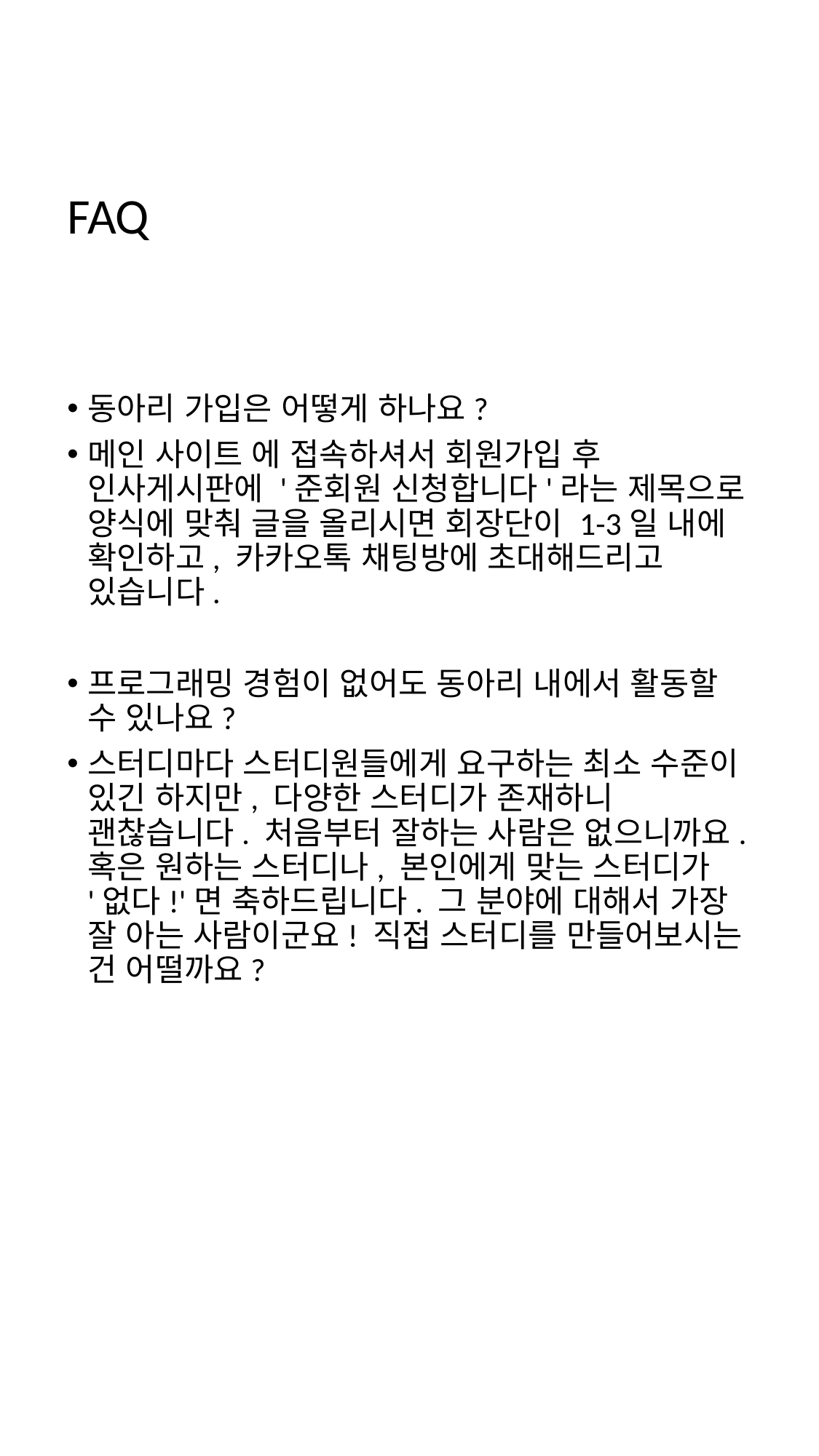

# FAQ
동아리 가입은 어떻게 하나요?
메인 사이트 에 접속하셔서 회원가입 후 인사게시판에 '준회원 신청합니다'라는 제목으로 양식에 맞춰 글을 올리시면 회장단이 1-3일 내에 확인하고, 카카오톡 채팅방에 초대해드리고 있습니다.

프로그래밍 경험이 없어도 동아리 내에서 활동할 수 있나요?
스터디마다 스터디원들에게 요구하는 최소 수준이 있긴 하지만, 다양한 스터디가 존재하니 괜찮습니다. 처음부터 잘하는 사람은 없으니까요. 혹은 원하는 스터디나, 본인에게 맞는 스터디가 '없다!'면 축하드립니다. 그 분야에 대해서 가장 잘 아는 사람이군요! 직접 스터디를 만들어보시는 건 어떨까요?